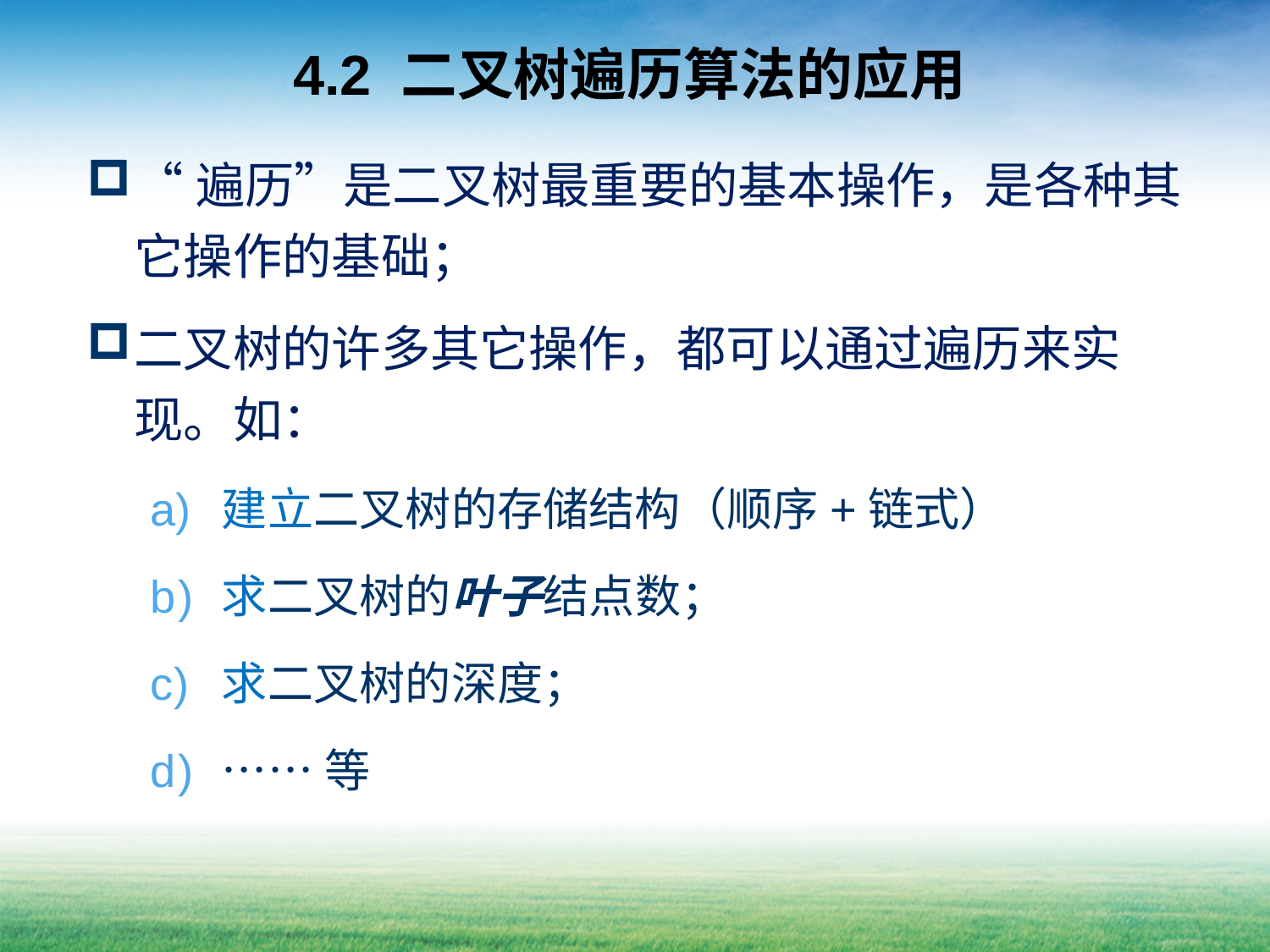

# 4.2 二叉树遍历算法的应用
“遍历”是二叉树最重要的基本操作，是各种其它操作的基础；
二叉树的许多其它操作，都可以通过遍历来实现。如：
建立二叉树的存储结构（顺序+链式）
求二叉树的叶子结点数；
求二叉树的深度；
……等